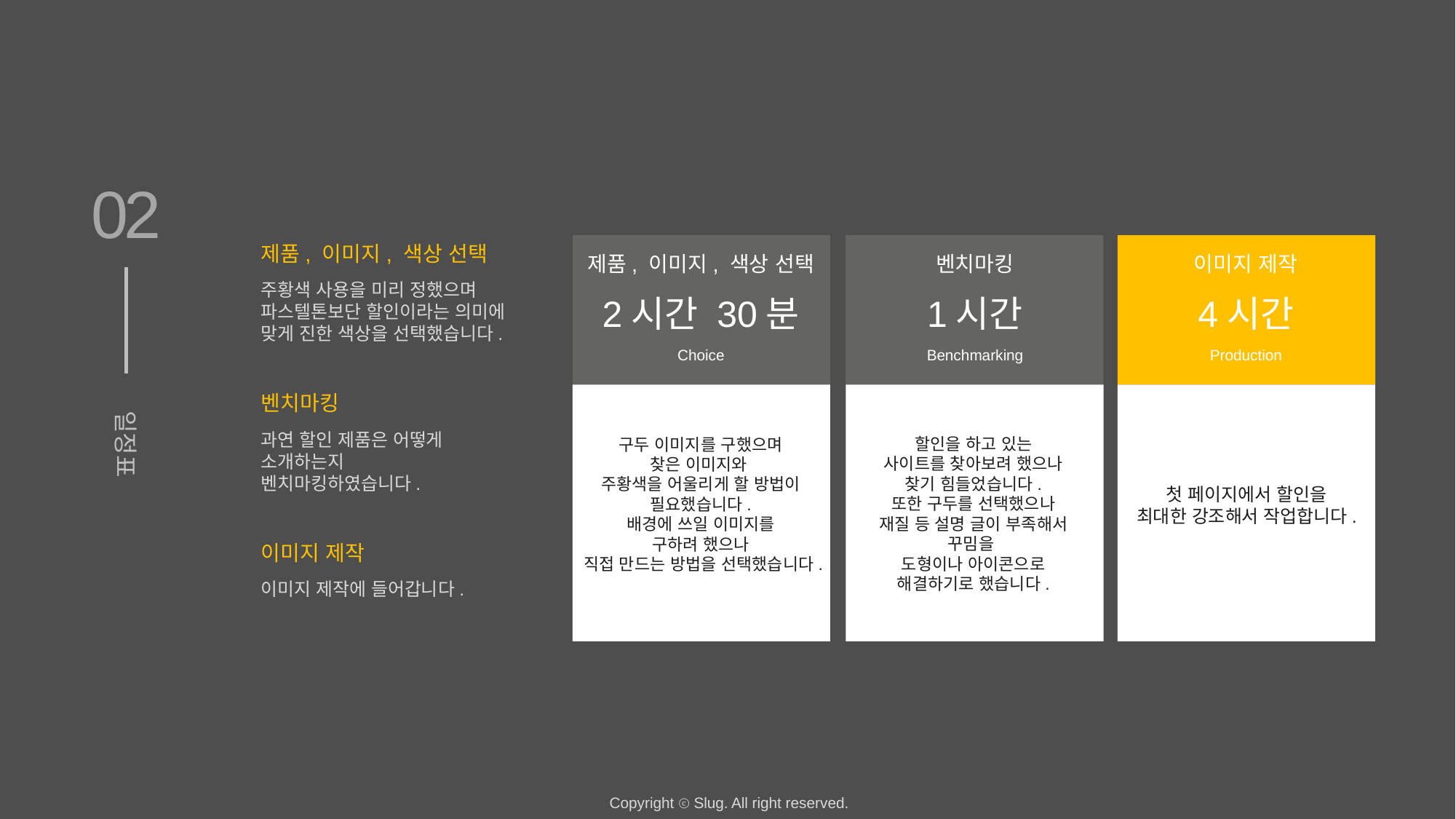

02
제품, 이미지, 색상 선택

제품, 이미지, 색상 선택
벤치마킹
이미지 제작
주황색 사용을 미리 정했으며
파스텔톤보단 할인이라는 의미에 맞게 진한 색상을 선택했습니다.
2시간 30분
1시간
4시간
Choice
Benchmarking
Production
벤치마킹

과연 할인 제품은 어떻게 소개하는지 벤치마킹하였습니다.
할인을 하고 있는
사이트를 찾아보려 했으나
찾기 힘들었습니다.
또한 구두를 선택했으나
재질 등 설명 글이 부족해서
꾸밈을
도형이나 아이콘으로
해결하기로 했습니다.
구두 이미지를 구했으며
찾은 이미지와
주황색을 어울리게 할 방법이
필요했습니다.
배경에 쓰일 이미지를
구하려 했으나
직접 만드는 방법을 선택했습니다.
첫 페이지에서 할인을
최대한 강조해서 작업합니다.
일정표
이미지 제작
이미지 제작에 들어갑니다.
Copyright ⓒ Slug. All right reserved.